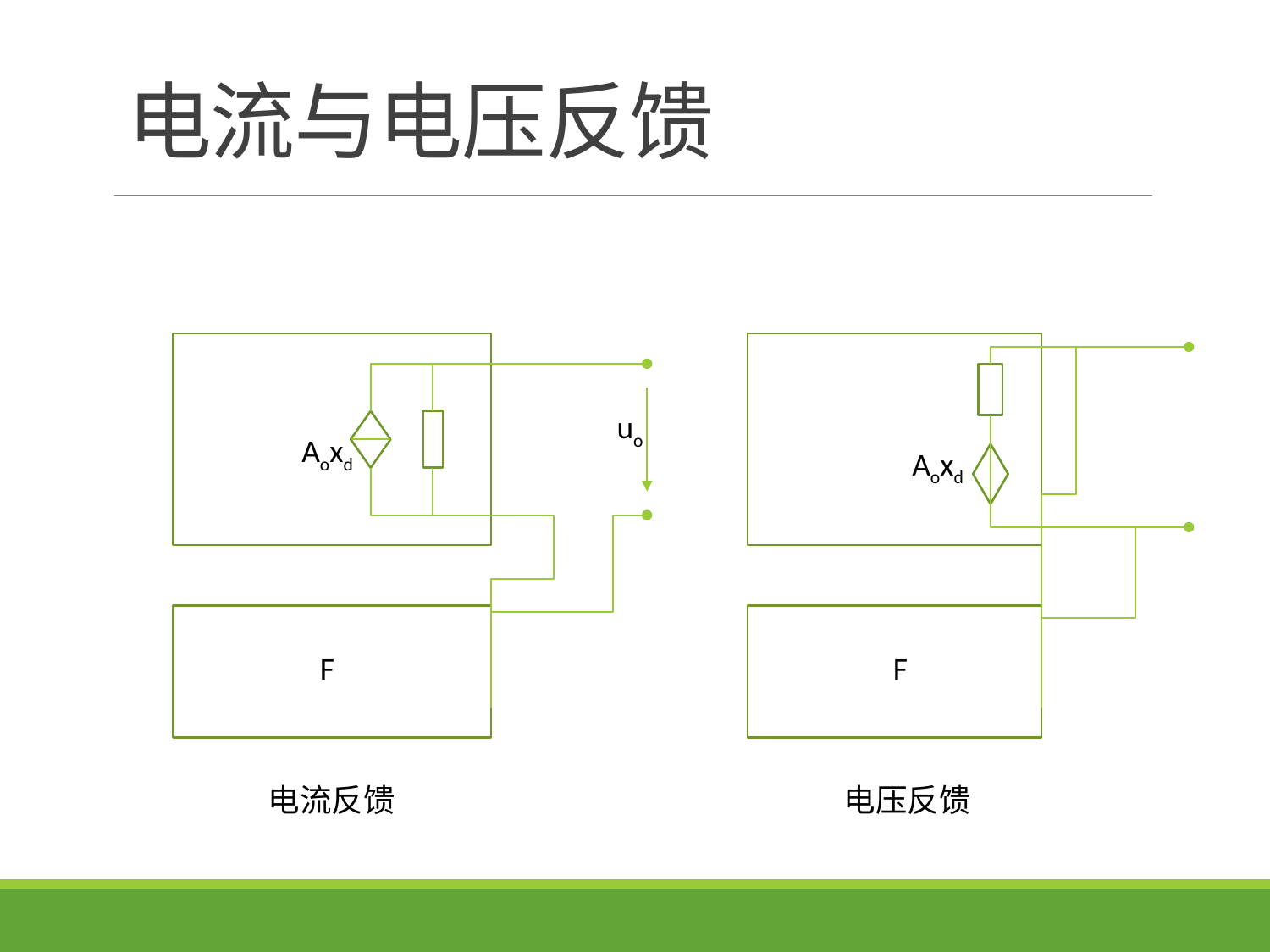

# 电流与电压反馈

Aoxd

F

uo

Aoxd

F
电流反馈
电压反馈